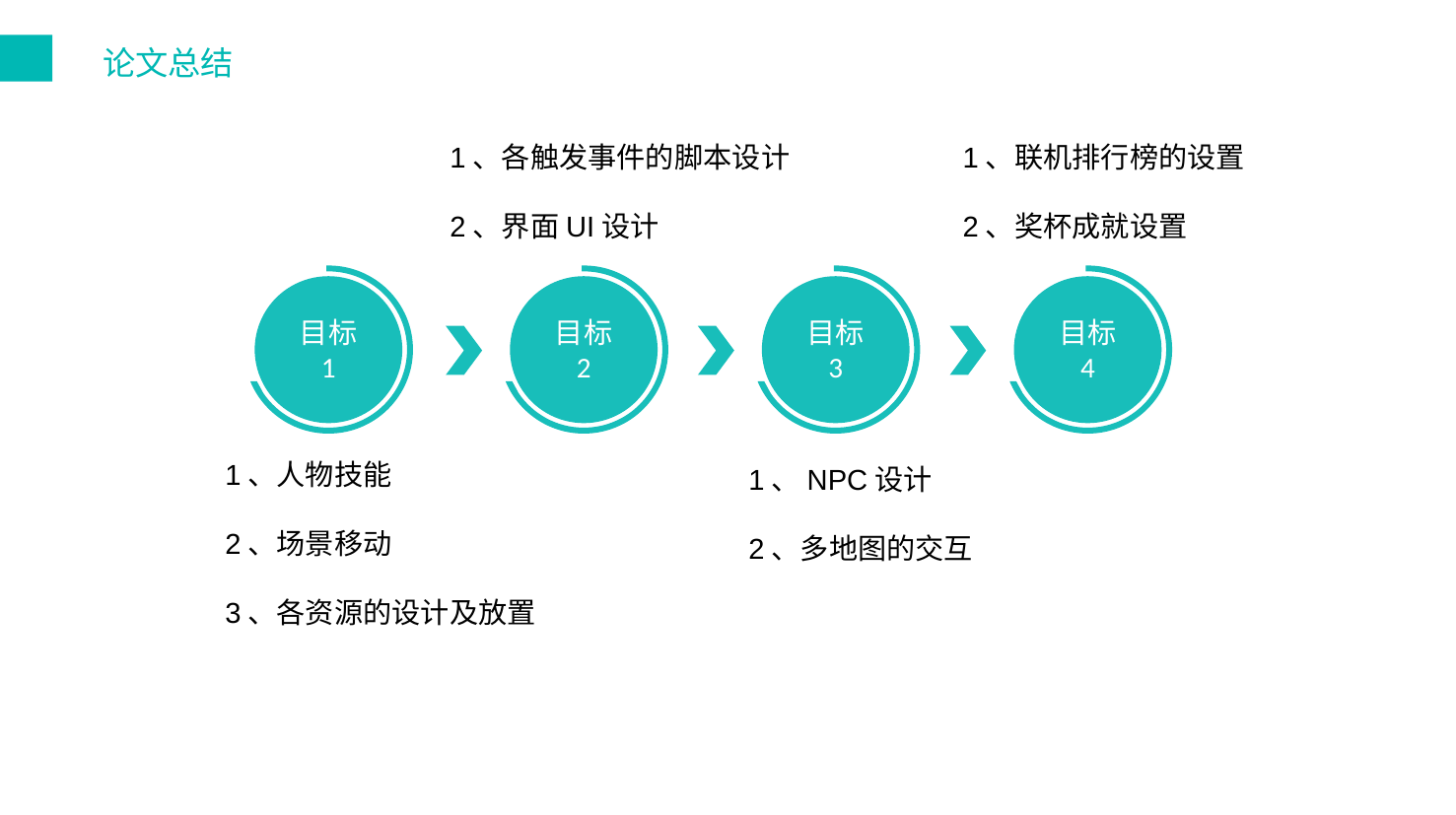

论文总结
1、各触发事件的脚本设计

2、界面UI设计
1、联机排行榜的设置

2、奖杯成就设置

目标
1
目标
2
目标
3
目标
4

1、人物技能

2、场景移动

3、各资源的设计及放置
1、NPC设计

2、多地图的交互